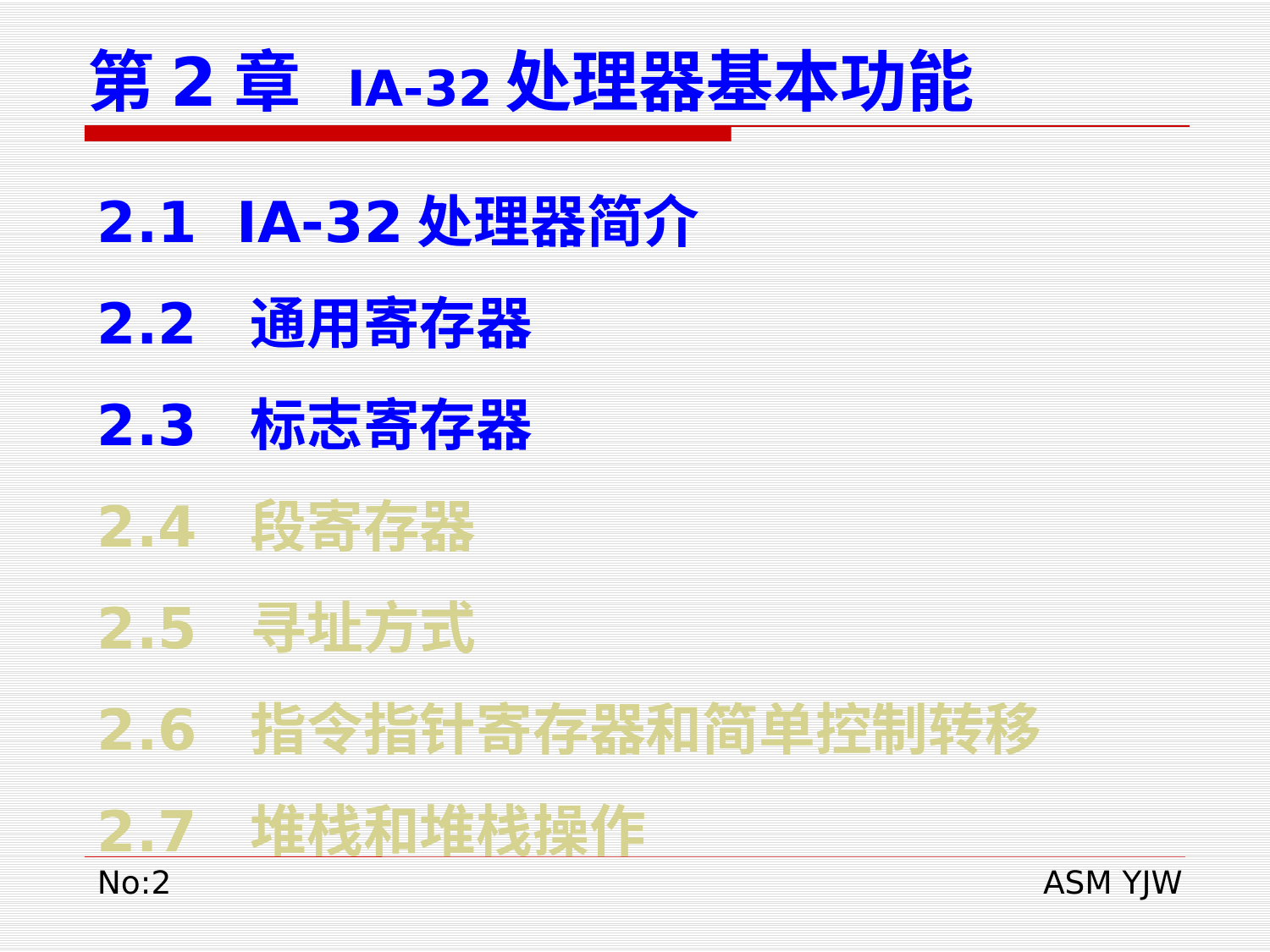

# 第2章  IA-32处理器基本功能
2.1  IA-32处理器简介
2.2  通用寄存器
2.3  标志寄存器
2.4  段寄存器
2.5  寻址方式
2.6  指令指针寄存器和简单控制转移
2.7  堆栈和堆栈操作

No:2